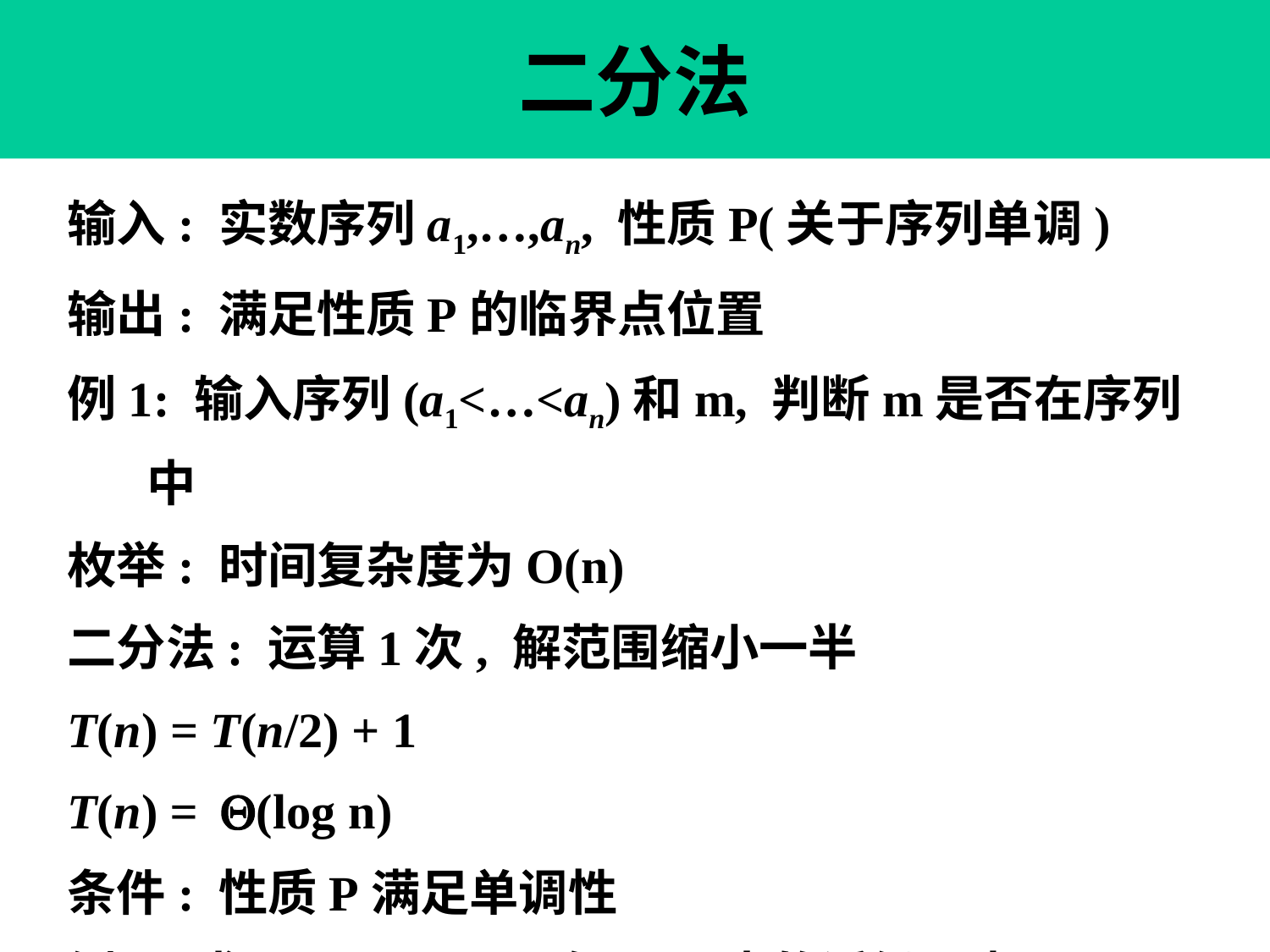

二分法
输入: 实数序列a1,…,an, 性质P(关于序列单调)
输出: 满足性质P的临界点位置
例1: 输入序列(a1<…<an)和m, 判断m是否在序列中
枚举: 时间复杂度为O(n)
二分法: 运算1次, 解范围缩小一半
T(n) = T(n/2) + 1
T(n) = Θ(log n)
条件: 性质P满足单调性
例2: 求f(x)=lnx+2x-6在(2,3)中的近似零点.